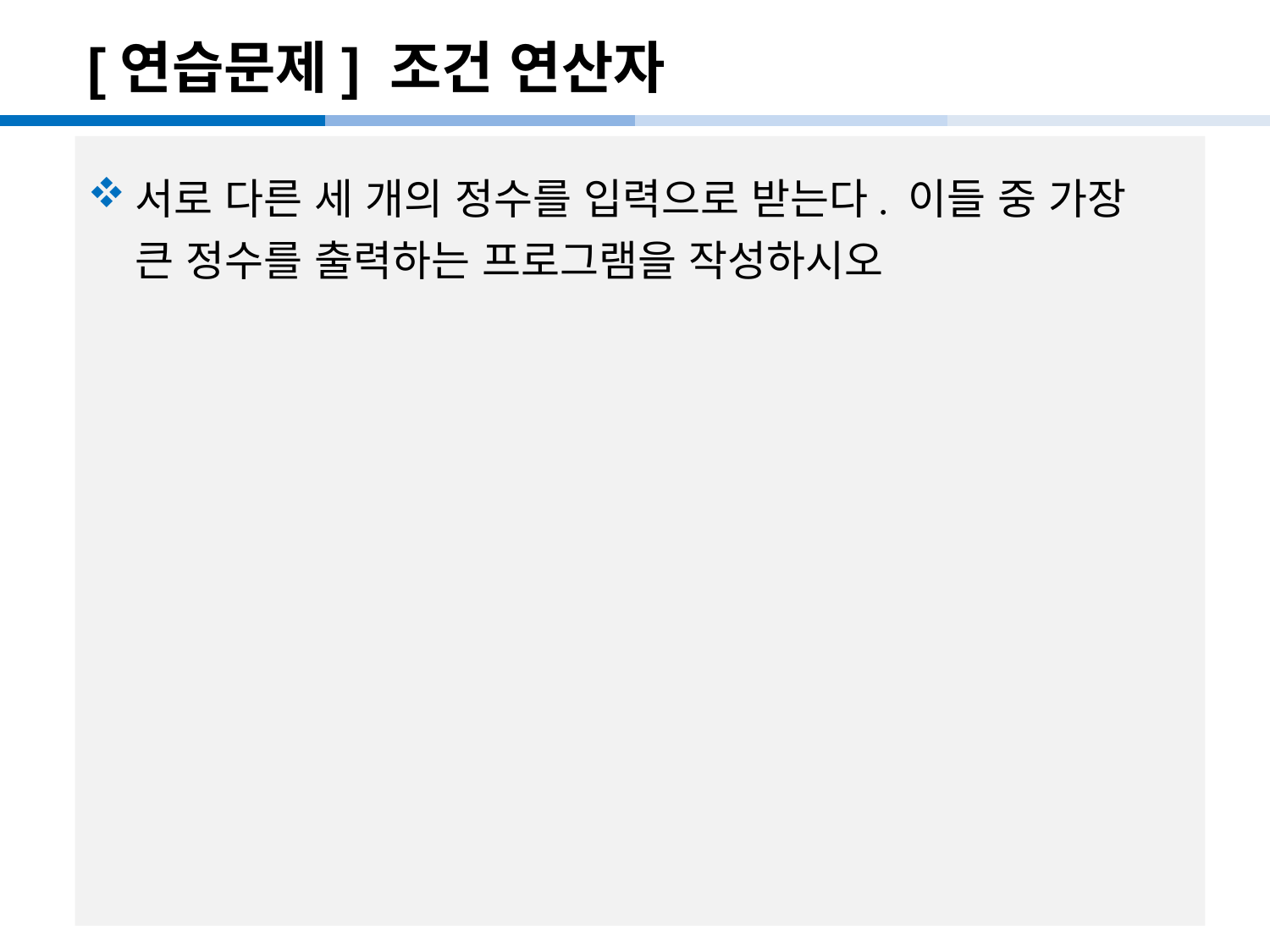

# [연습문제] 조건 연산자
서로 다른 세 개의 정수를 입력으로 받는다. 이들 중 가장 큰 정수를 출력하는 프로그램을 작성하시오